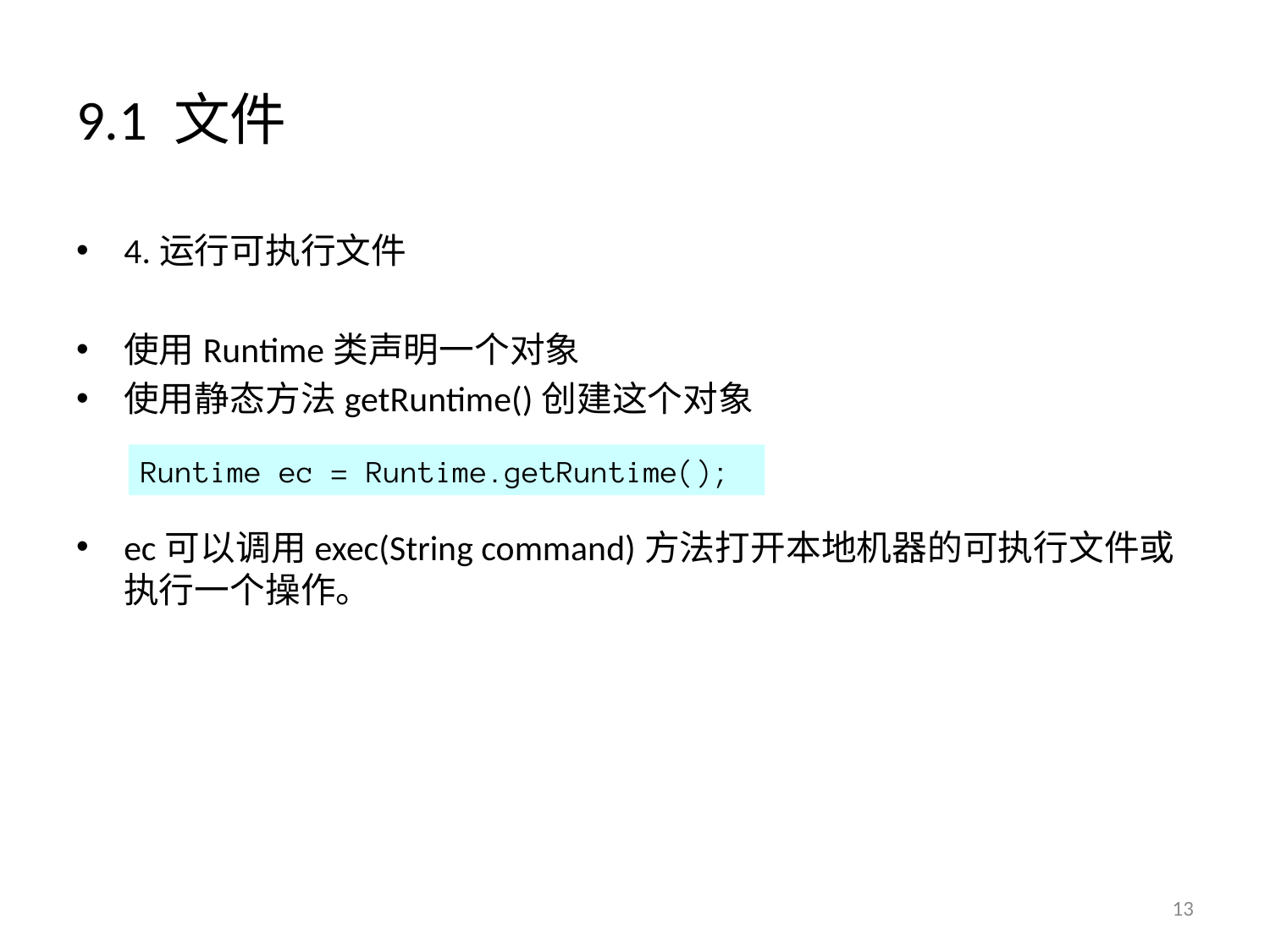

# 9.1 文件
4.运行可执行文件

使用Runtime类声明一个对象
使用静态方法getRuntime()创建这个对象

ec可以调用exec(String command)方法打开本地机器的可执行文件或执行一个操作。
Runtime ec = Runtime.getRuntime();
13